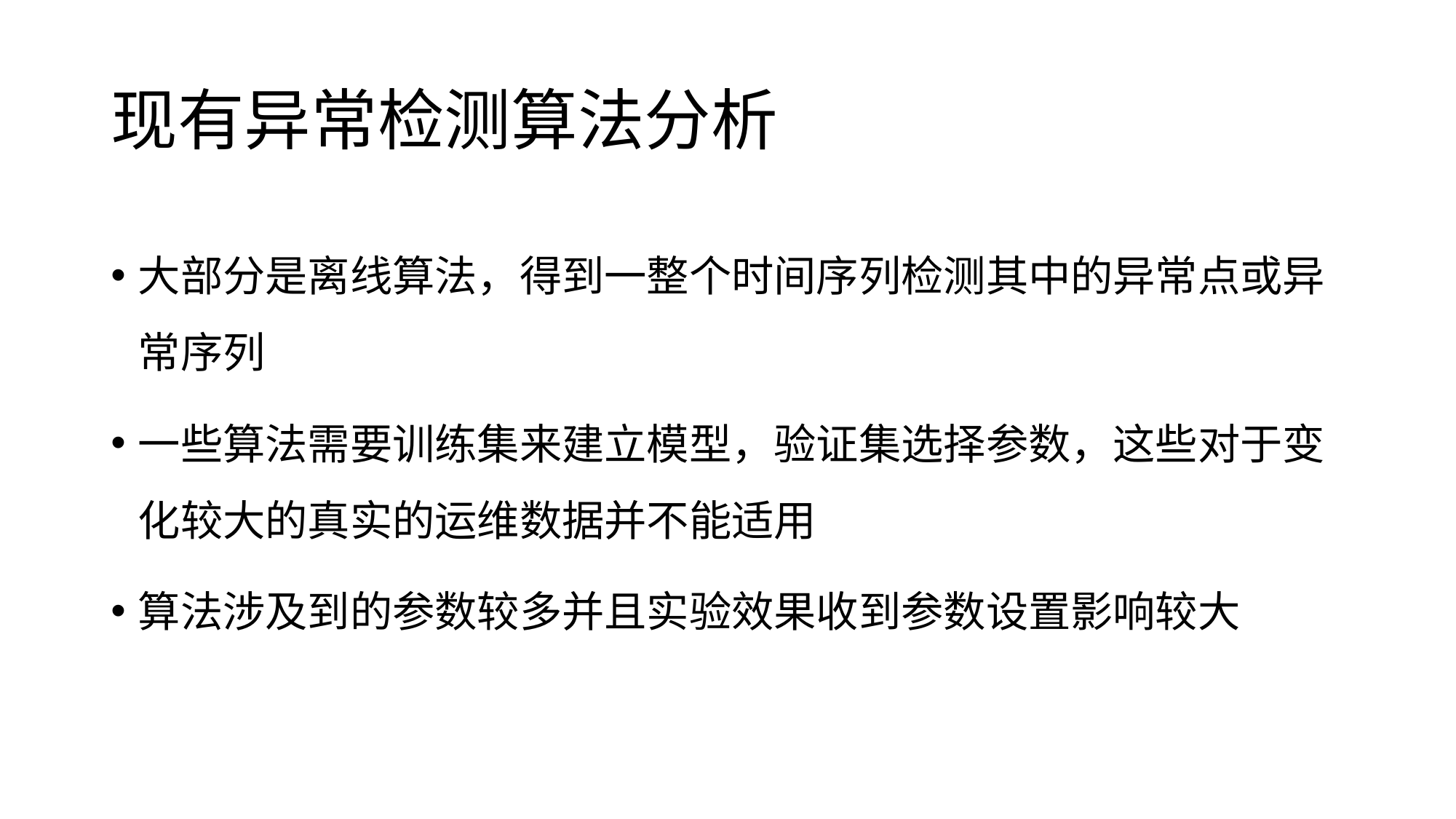

# 现有异常检测算法分析
大部分是离线算法，得到一整个时间序列检测其中的异常点或异常序列
一些算法需要训练集来建立模型，验证集选择参数，这些对于变化较大的真实的运维数据并不能适用
算法涉及到的参数较多并且实验效果收到参数设置影响较大